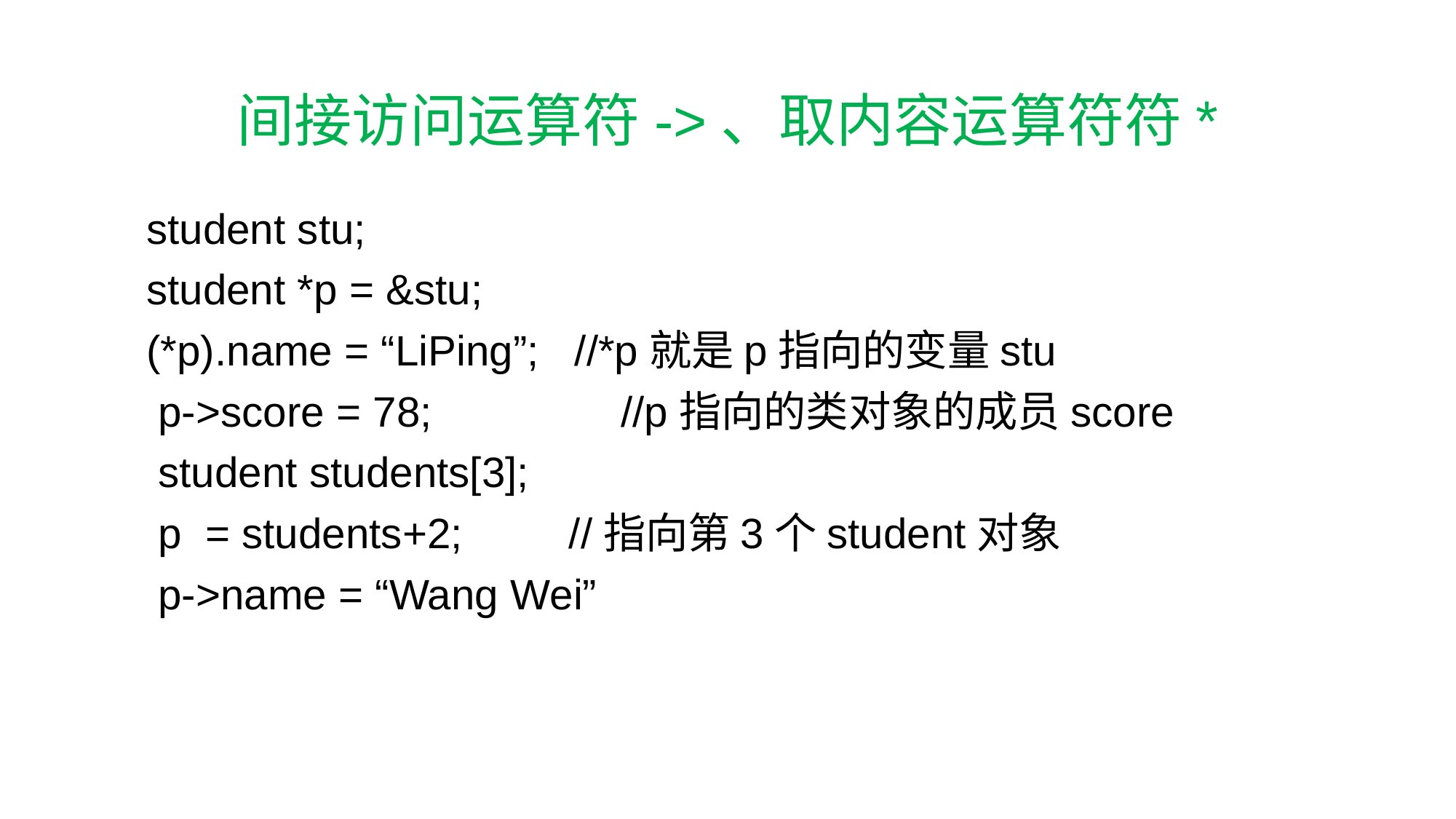

# 间接访问运算符->、取内容运算符符*
   student stu;
   student *p = &stu;
   (*p).name = “LiPing”;   //*p就是p指向的变量stu
    p->score = 78;                //p指向的类对象的成员score
    student students[3];
    p  = students+2;         //指向第3个student对象
    p->name = “Wang Wei”